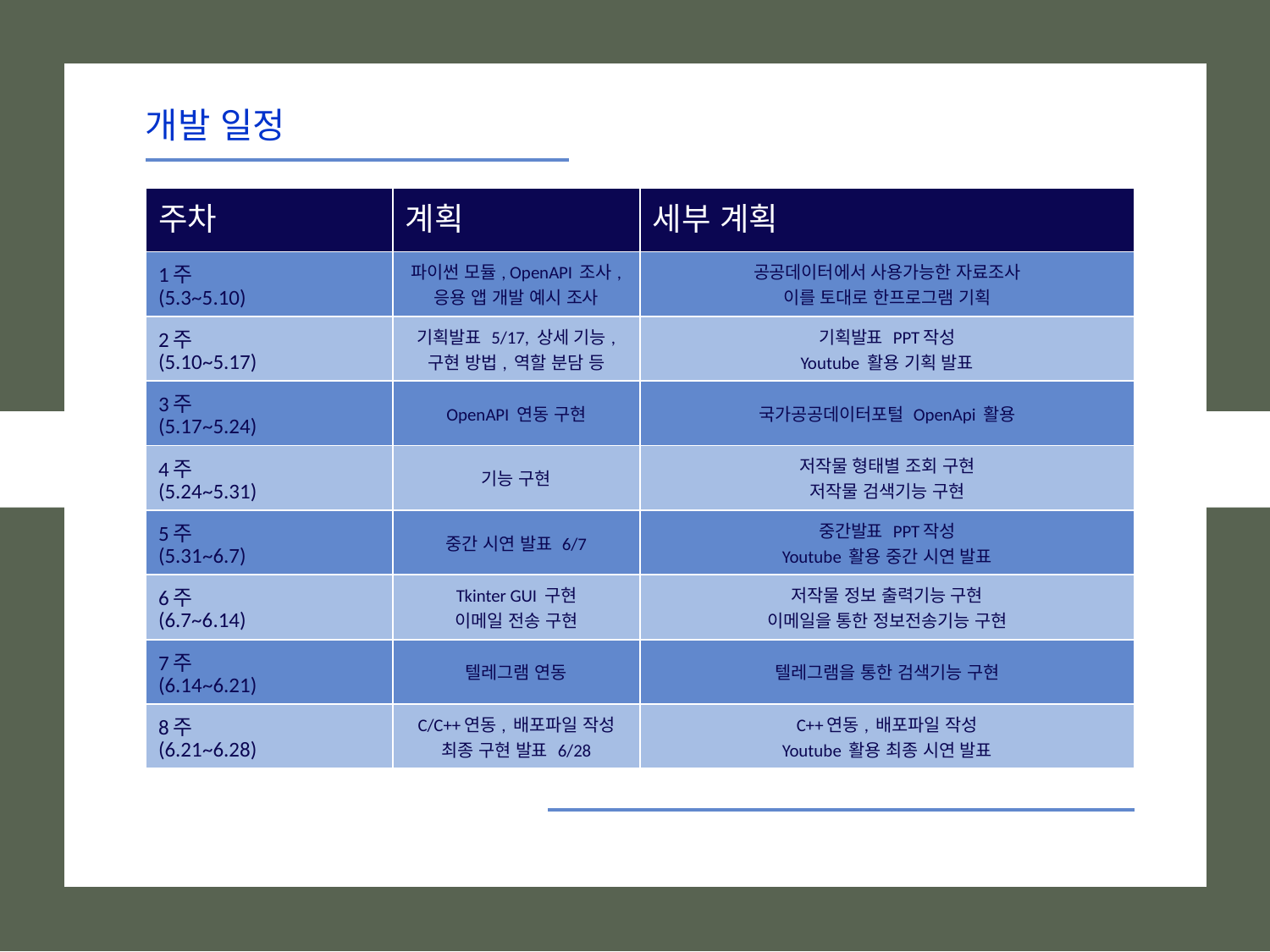

#
개발 일정
| 주차 | 계획 | 세부 계획 |
| --- | --- | --- |
| 1주 (5.3~5.10) | 파이썬 모듈, OpenAPI 조사, 응용 앱 개발 예시 조사 | 공공데이터에서 사용가능한 자료조사 이를 토대로 한프로그램 기획 |
| 2주 (5.10~5.17) | 기획발표 5/17, 상세 기능, 구현 방법, 역할 분담 등 | 기획발표 PPT작성 Youtube 활용 기획 발표 |
| 3주 (5.17~5.24) | OpenAPI 연동 구현 | 국가공공데이터포털 OpenApi 활용 |
| 4주 (5.24~5.31) | 기능 구현 | 저작물 형태별 조회 구현 저작물 검색기능 구현 |
| 5주 (5.31~6.7) | 중간 시연 발표 6/7 | 중간발표 PPT작성 Youtube 활용 중간 시연 발표 |
| 6주 (6.7~6.14) | Tkinter GUI 구현 이메일 전송 구현 | 저작물 정보 출력기능 구현 이메일을 통한 정보전송기능 구현 |
| 7주 (6.14~6.21) | 텔레그램 연동 | 텔레그램을 통한 검색기능 구현 |
| 8주 (6.21~6.28) | C/C++연동, 배포파일 작성 최종 구현 발표 6/28 | C++연동, 배포파일 작성 Youtube 활용 최종 시연 발표 |
|  |  |
| --- | --- |
|  |  |
|  |  |
|  |  |